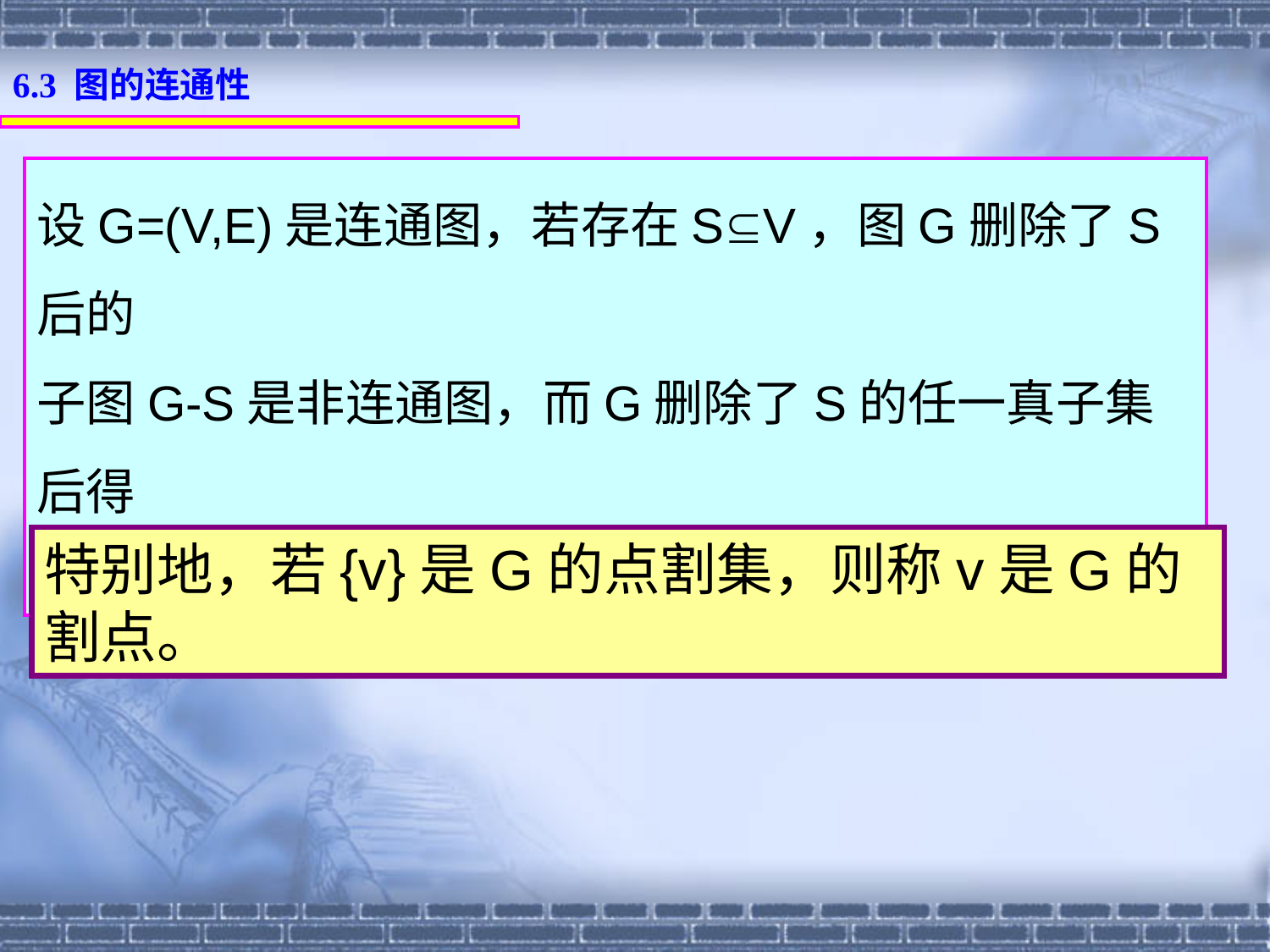

6.3 图的连通性

设G=(V,E)是连通图，若存在S⊆V，图G删除了S后的
子图G-S是非连通图，而G删除了S的任一真子集后得
到的子图仍是连通图，则称S是G的点割集。
特别地，若{v}是G的点割集，则称v是G的割点。